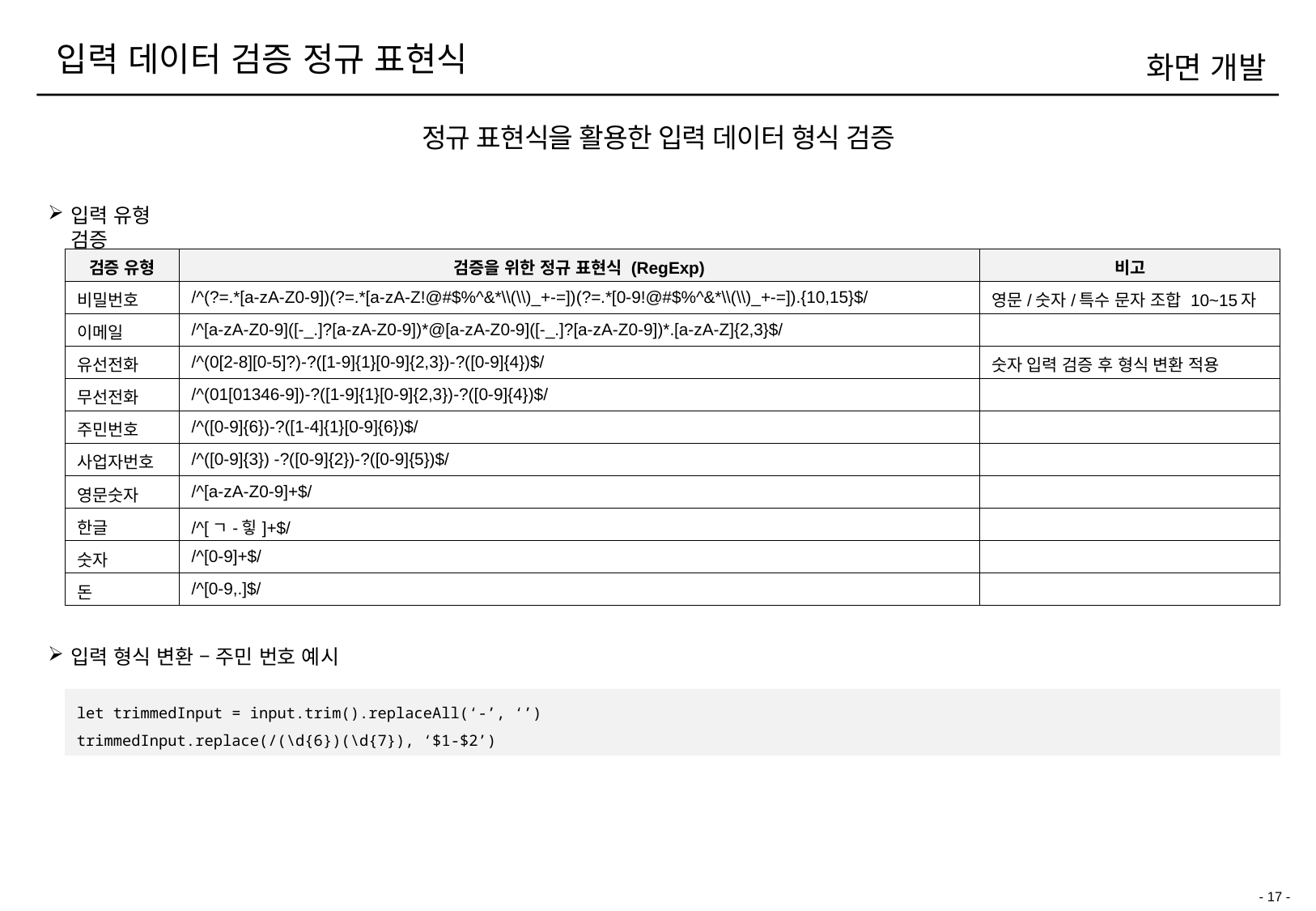

# 입력 데이터 검증 정규 표현식
화면 개발
정규 표현식을 활용한 입력 데이터 형식 검증
입력 유형 검증
| 검증 유형 | 검증을 위한 정규 표현식 (RegExp) | 비고 |
| --- | --- | --- |
| 비밀번호 | /^(?=.\*[a-zA-Z0-9])(?=.\*[a-zA-Z!@#$%^&\*\\(\\)\_+-=])(?=.\*[0-9!@#$%^&\*\\(\\)\_+-=]).{10,15}$/ | 영문/숫자/특수 문자 조합 10~15자 |
| 이메일 | /^[a-zA-Z0-9]([-\_.]?[a-zA-Z0-9])\*@[a-zA-Z0-9]([-\_.]?[a-zA-Z0-9])\*.[a-zA-Z]{2,3}$/ |  |
| 유선전화 | /^(0[2-8][0-5]?)-?([1-9]{1}[0-9]{2,3})-?([0-9]{4})$/ | 숫자 입력 검증 후 형식 변환 적용 |
| 무선전화 | /^(01[01346-9])-?([1-9]{1}[0-9]{2,3})-?([0-9]{4})$/ |  |
| 주민번호 | /^([0-9]{6})-?([1-4]{1}[0-9]{6})$/ |  |
| 사업자번호 | /^([0-9]{3}) -?([0-9]{2})-?([0-9]{5})$/ |  |
| 영문숫자 | /^[a-zA-Z0-9]+$/ |  |
| 한글 | /^[ㄱ-힣]+$/ |  |
| 숫자 | /^[0-9]+$/ |  |
| 돈 | /^[0-9,.]$/ |  |
입력 형식 변환 – 주민 번호 예시
let trimmedInput = input.trim().replaceAll(‘-’, ‘’)
trimmedInput.replace(/(\d{6})(\d{7}), ‘$1-$2’)